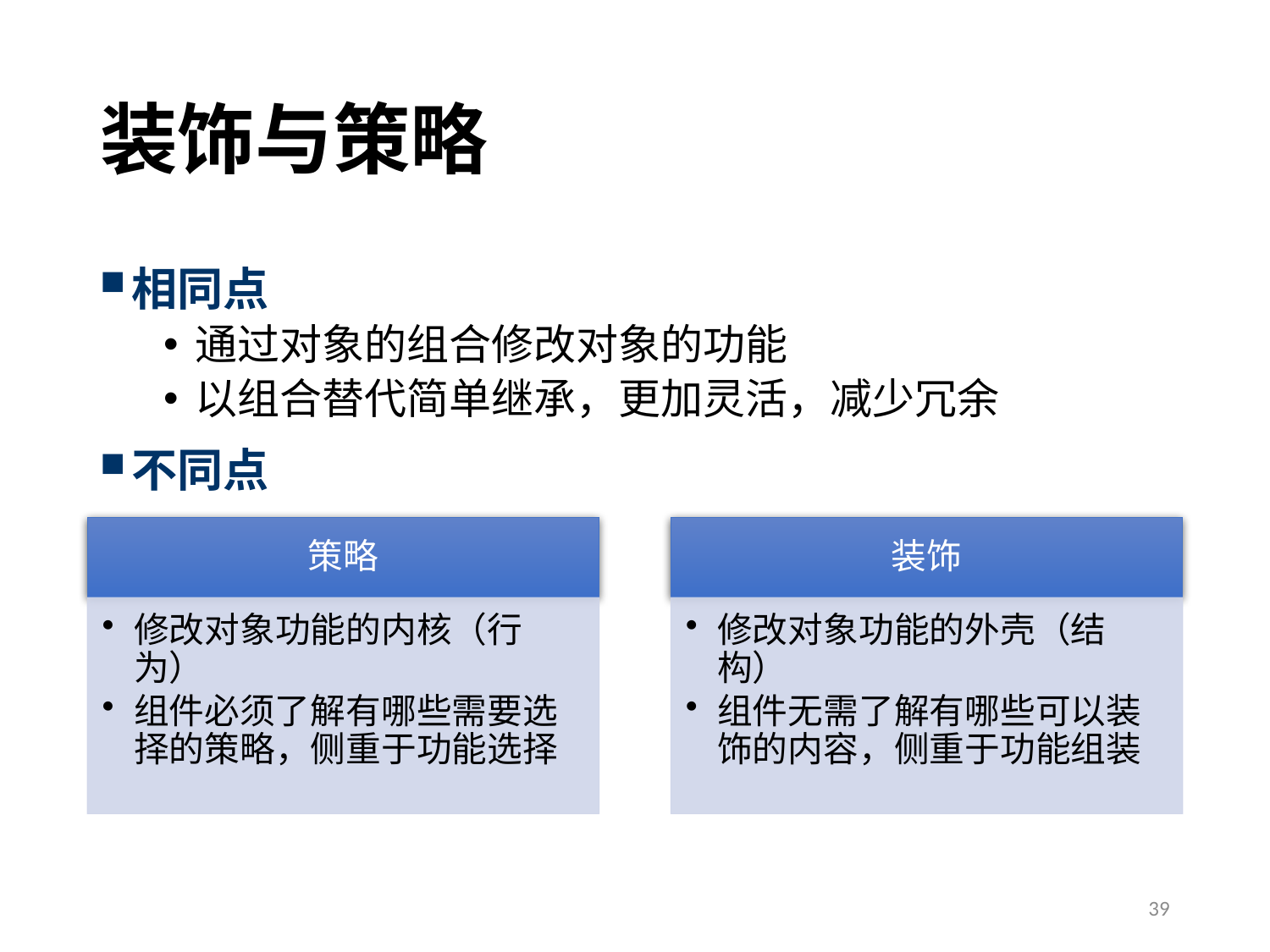

# 装饰与策略
相同点
通过对象的组合修改对象的功能
以组合替代简单继承，更加灵活，减少冗余
不同点
策略
修改对象功能的内核（行为）
组件必须了解有哪些需要选择的策略，侧重于功能选择
装饰
修改对象功能的外壳（结构）
组件无需了解有哪些可以装饰的内容，侧重于功能组装
39